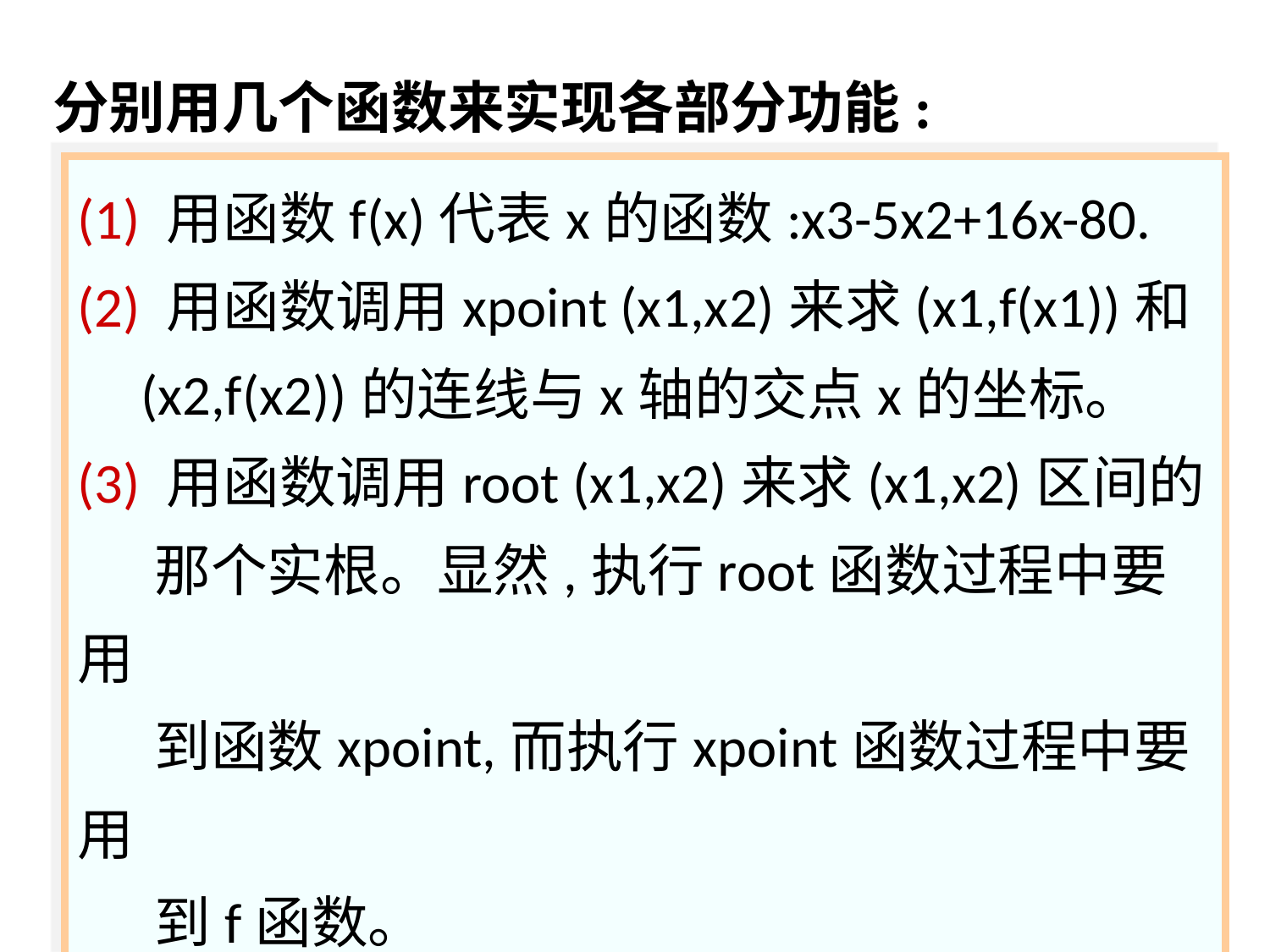

分别用几个函数来实现各部分功能:
(1) 用函数f(x)代表x的函数:x3-5x2+16x-80.
(2) 用函数调用xpoint (x1,x2)来求(x1,f(x1))和
     (x2,f(x2))的连线与x轴的交点x的坐标。
(3) 用函数调用root (x1,x2)来求(x1,x2)区间的
     那个实根。显然,执行root函数过程中要用
     到函数xpoint,而执行xpoint函数过程中要用
     到f函数。
49